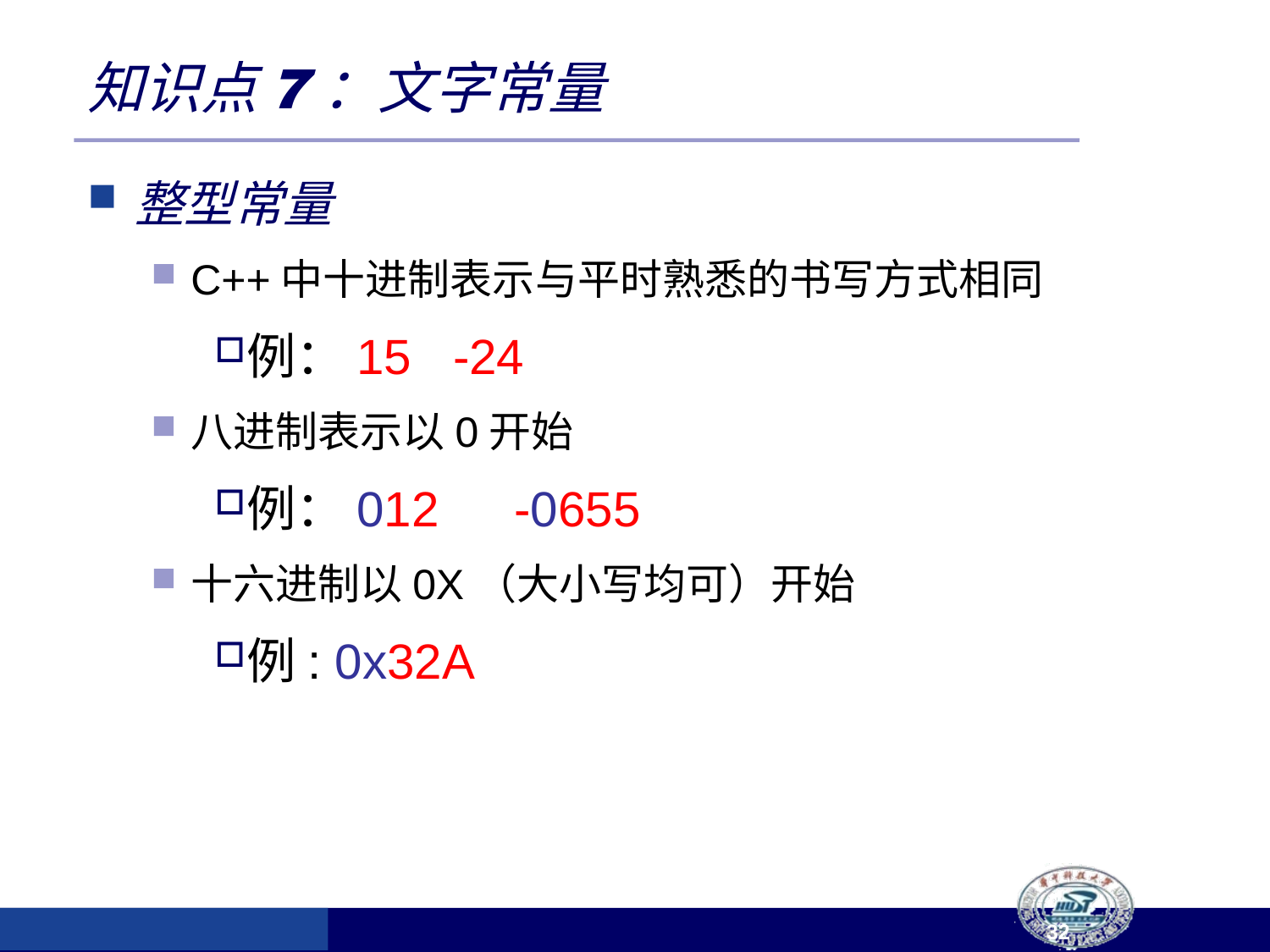

知识点7：文字常量
#
整型常量
C++中十进制表示与平时熟悉的书写方式相同
例：15   -24
八进制表示以0开始
例：012	 -0655
十六进制以0X（大小写均可）开始
例: 0x32A

32